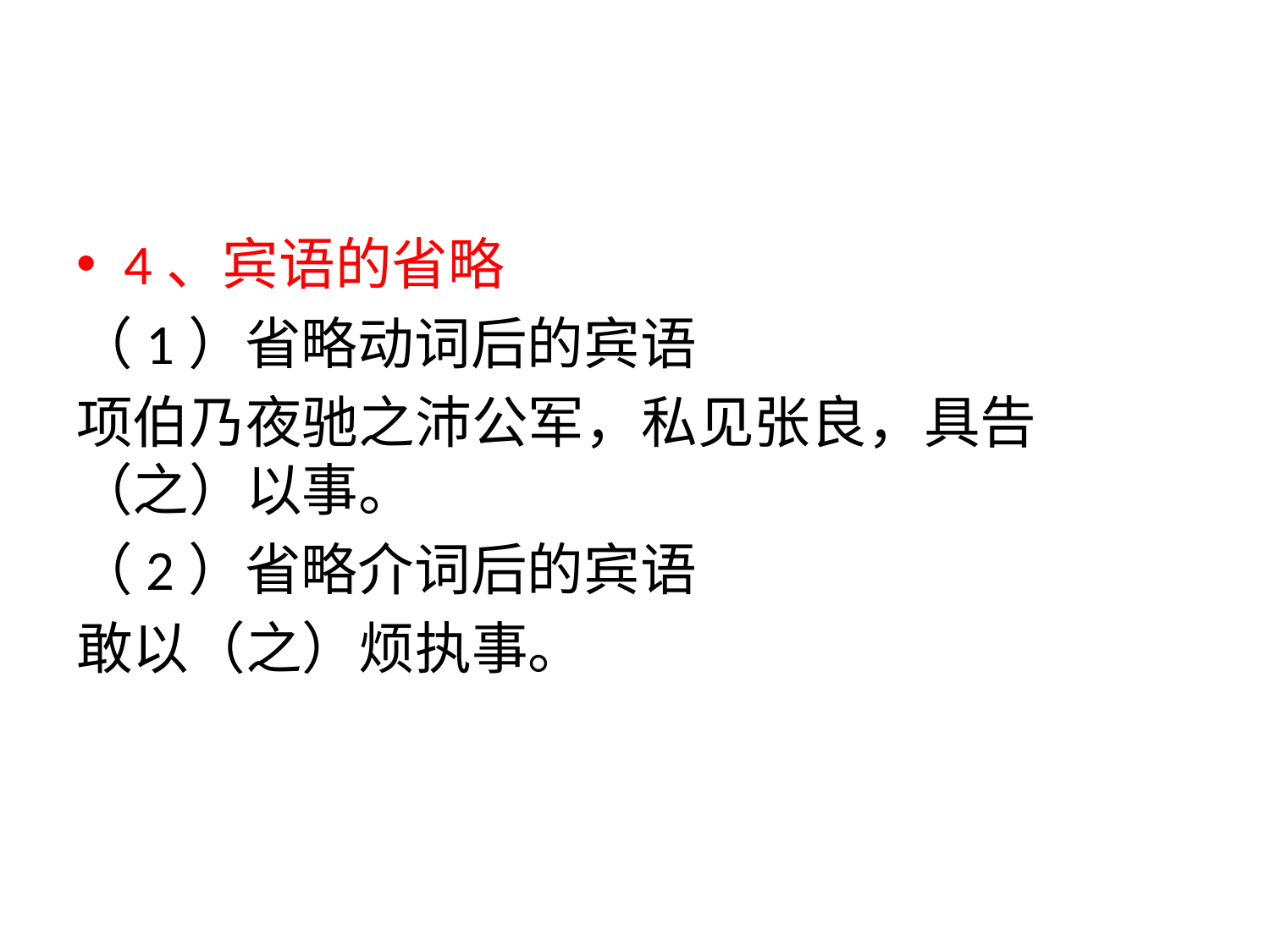

#
4、宾语的省略
（1）省略动词后的宾语
项伯乃夜驰之沛公军，私见张良，具告（之）以事。
（2）省略介词后的宾语
敢以（之）烦执事。